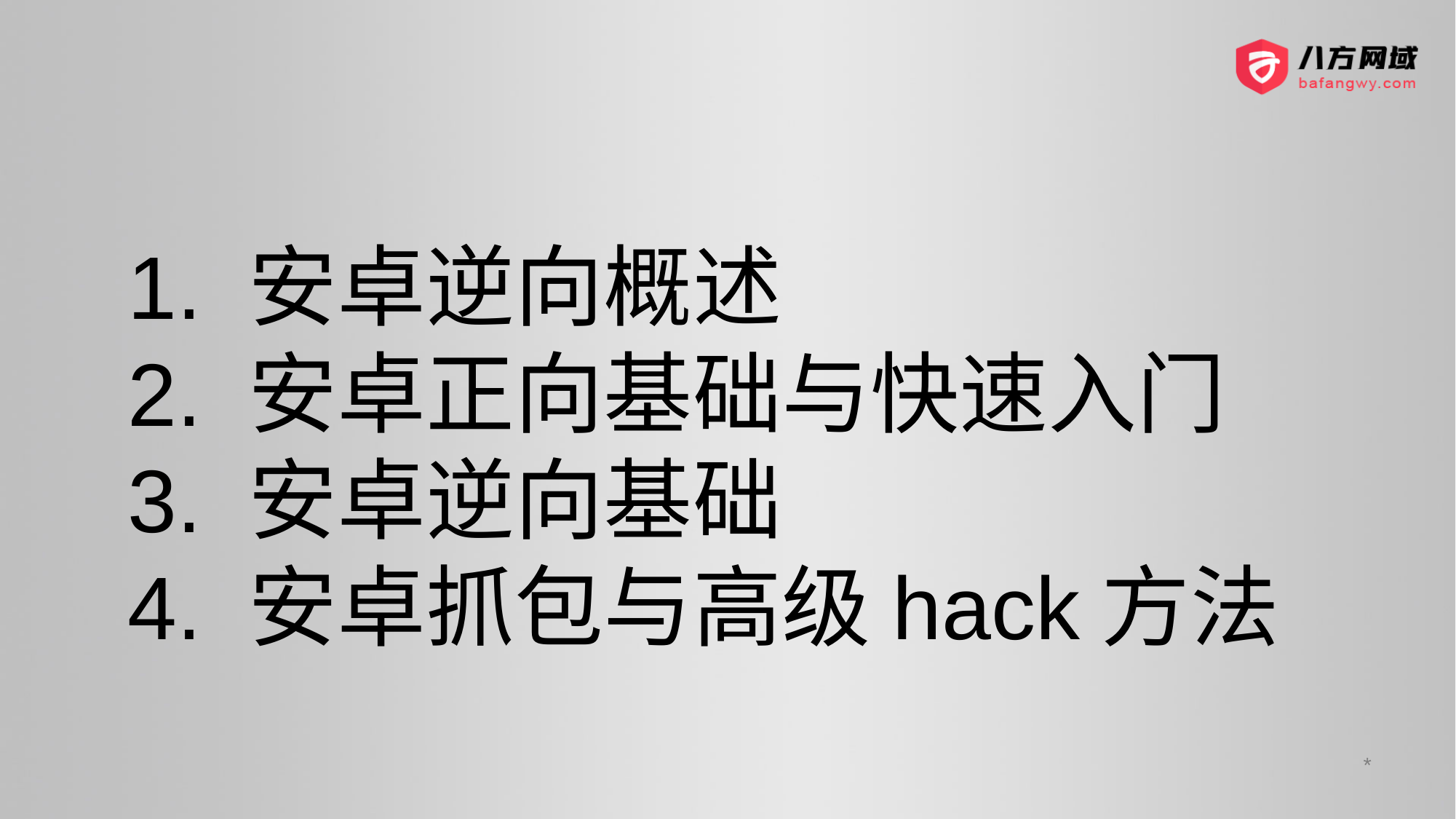

# 1. 安卓逆向概述 2. 安卓正向基础与快速入门 3. 安卓逆向基础 4. 安卓抓包与高级hack方法
*